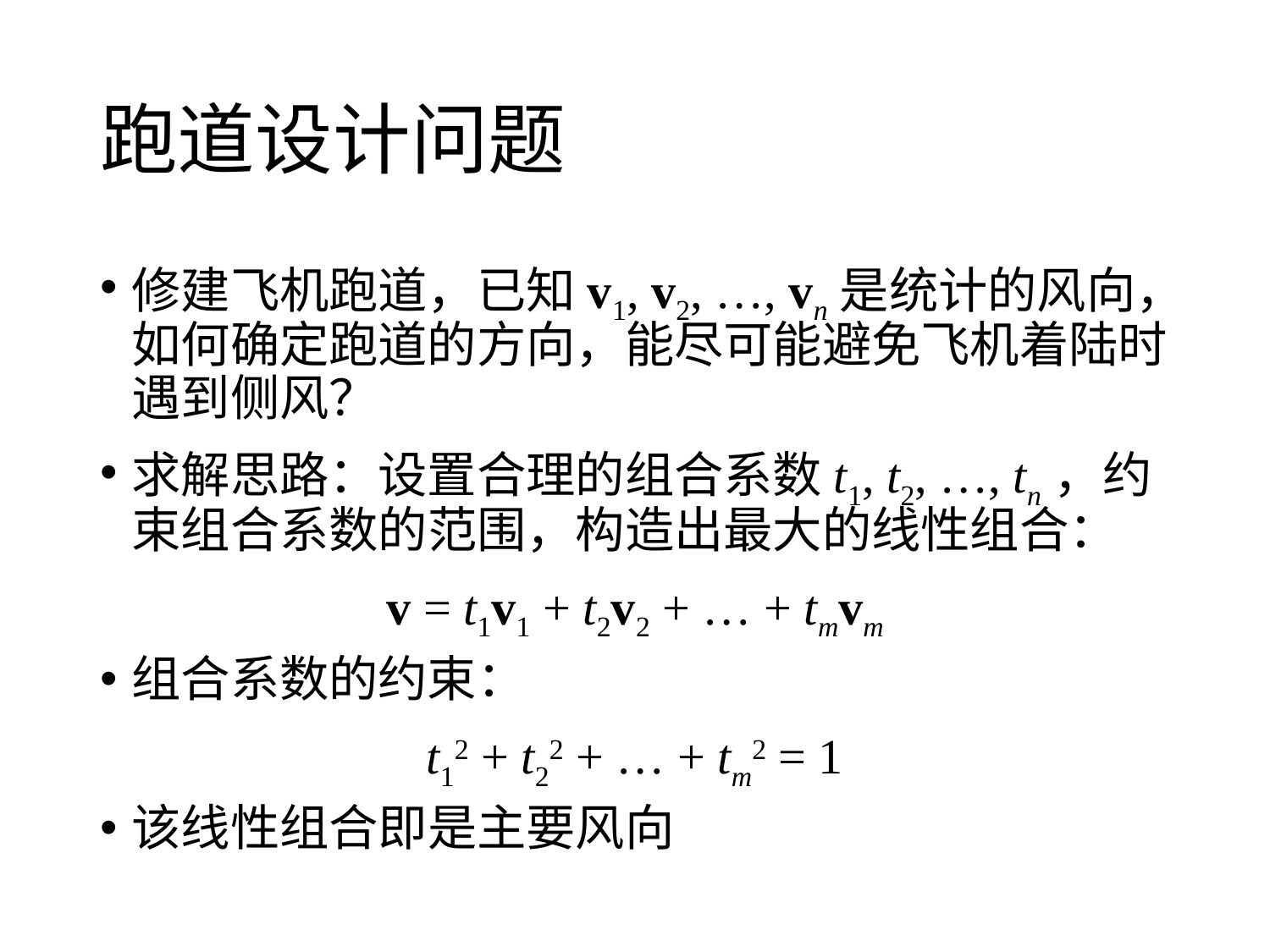

# 跑道设计问题
修建飞机跑道，已知v1, v2, …, vn是统计的风向，如何确定跑道的方向，能尽可能避免飞机着陆时遇到侧风？
求解思路：设置合理的组合系数t1, t2, …, tn，约束组合系数的范围，构造出最大的线性组合：
v = t1v1 + t2v2 + … + tmvm
组合系数的约束：
t12 + t22 + … + tm2 = 1
该线性组合即是主要风向